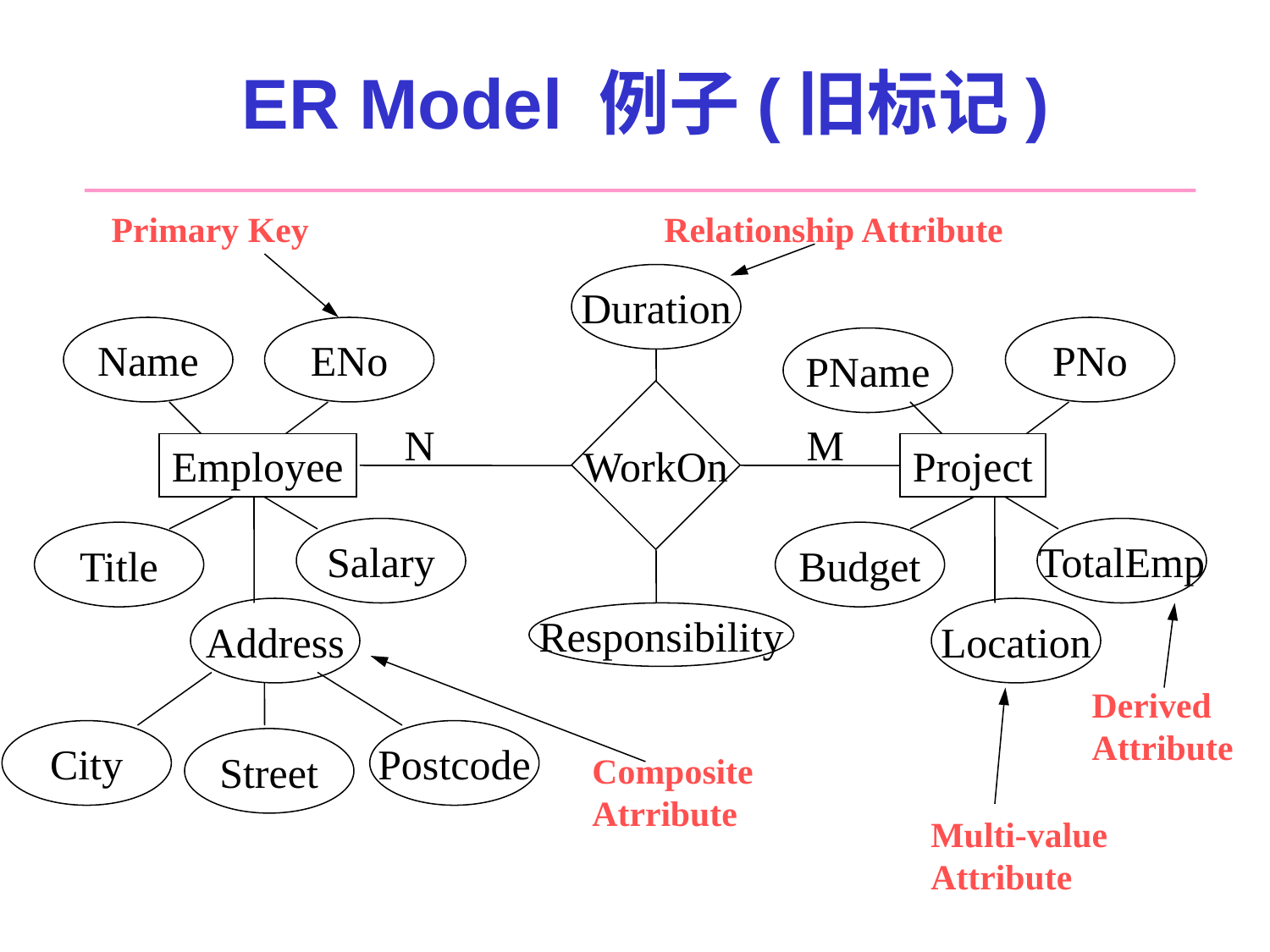

# ER Model 例子(旧标记)
Primary Key                                        Relationship Attribute

Duration
Name
ENo
PNo
PName

WorkOn

N
M
Employee
Project

Salary
TotalEmp
Title
Budget

Address
Location
Responsibility

Derived
Attribute

City
Postcode
Street
Composite
Atrribute
Multi-value
Attribute